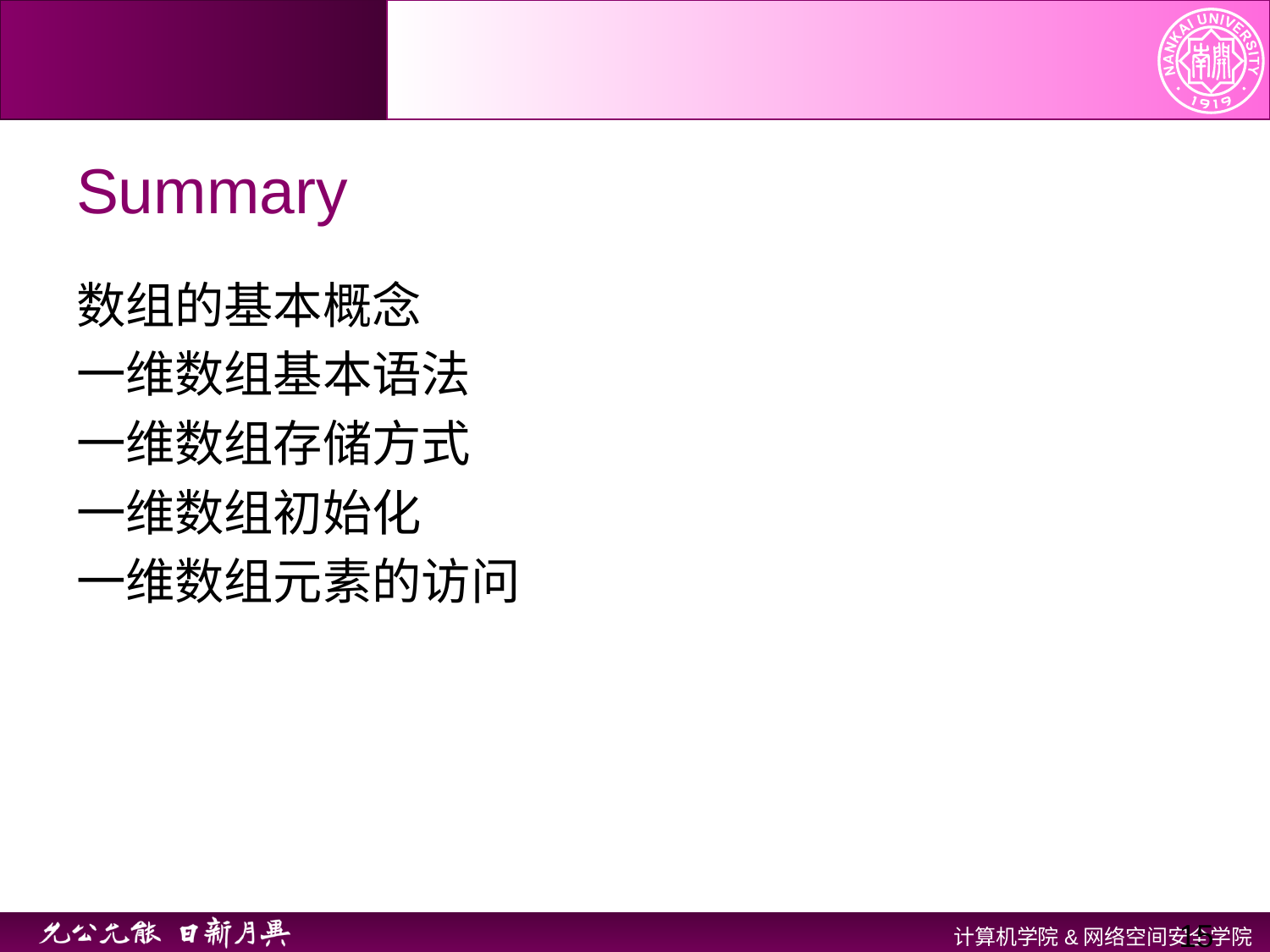

# Summary
数组的基本概念
一维数组基本语法
一维数组存储方式
一维数组初始化
一维数组元素的访问

15